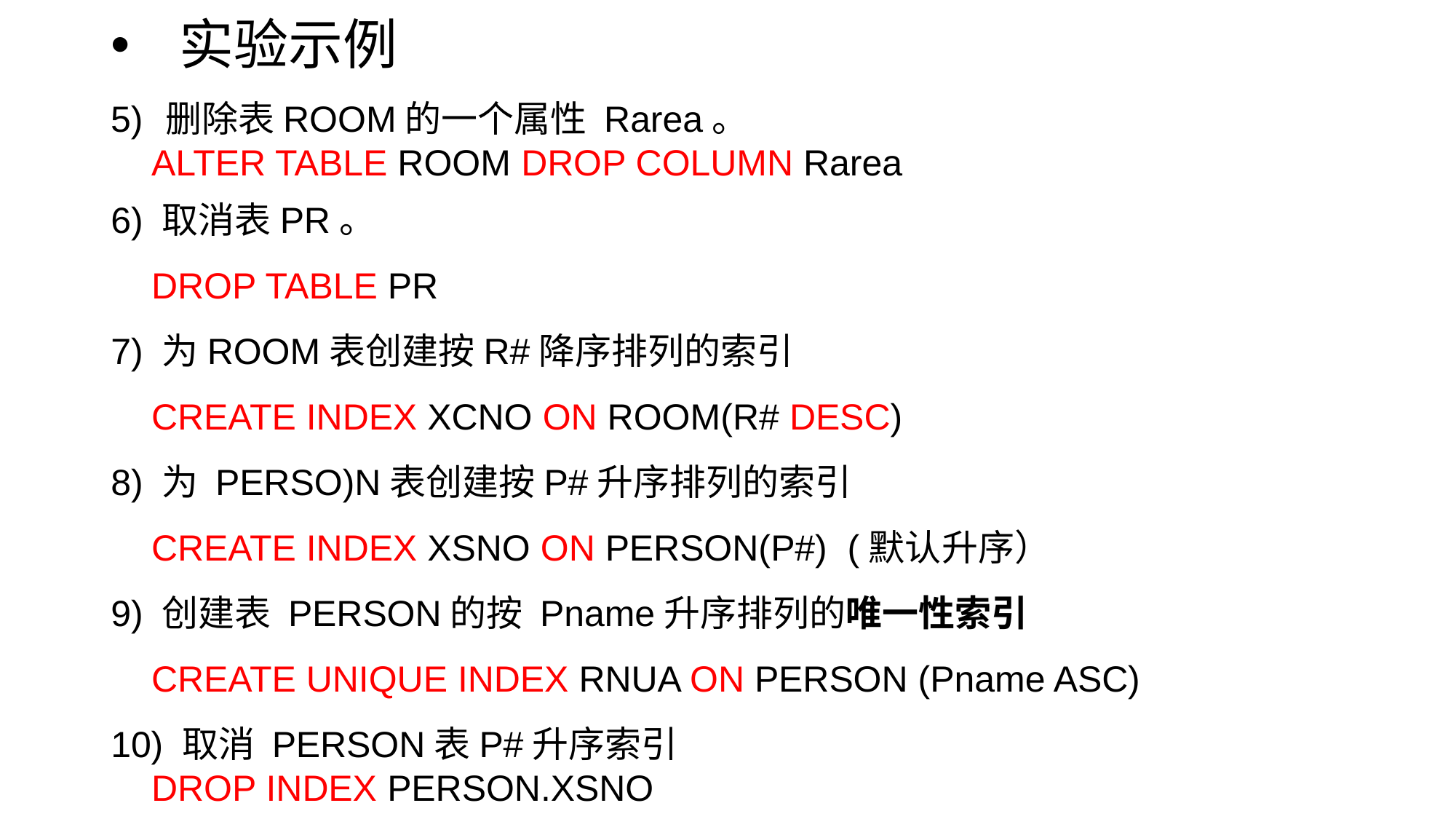

# 实验示例
删除表ROOM的一个属性 Rarea。
    ALTER TABLE ROOM DROP COLUMN Rarea

6) 取消表PR。
    DROP TABLE PR
7) 为ROOM表创建按R#降序排列的索引
    CREATE INDEX XCNO ON ROOM(R# DESC)
8) 为 PERSO)N表创建按P#升序排列的索引
    CREATE INDEX XSNO ON PERSON(P#)  (默认升序）
9) 创建表 PERSON的按 Pname升序排列的唯一性索引
    CREATE UNIQUE INDEX RNUA ON PERSON (Pname ASC)
10) 取消 PERSON表P#升序索引
    DROP INDEX PERSON.XSNO